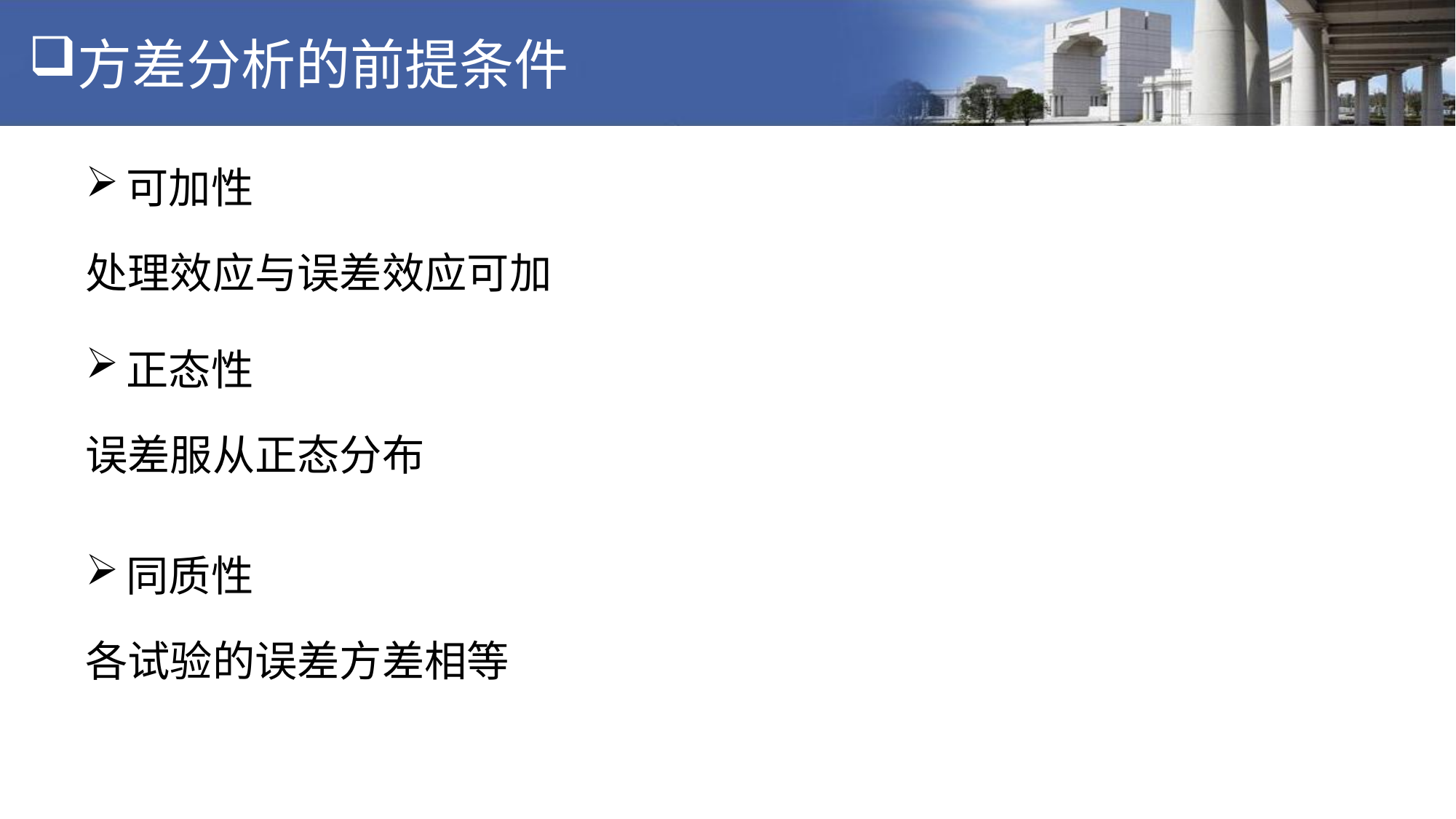

# 方差分析的前提条件
可加性
处理效应与误差效应可加

正态性
误差服从正态分布

同质性
各试验的误差方差相等